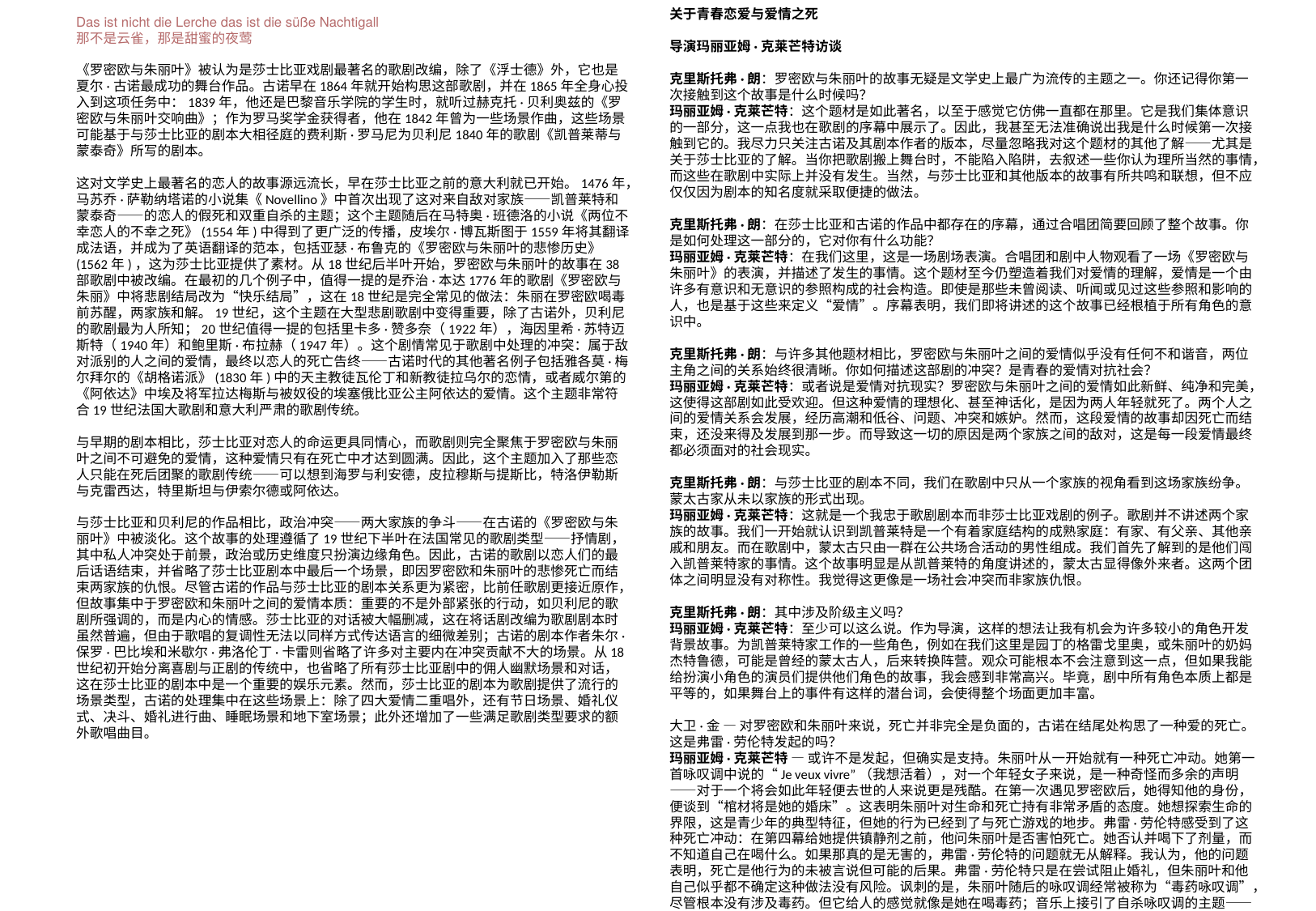

关于青春恋爱与爱情之死

导演玛丽亚姆·克莱芒特访谈

克里斯托弗·朗：罗密欧与朱丽叶的故事无疑是文学史上最广为流传的主题之一。你还记得你第一次接触到这个故事是什么时候吗？
玛丽亚姆·克莱芒特：这个题材是如此著名，以至于感觉它仿佛一直都在那里。它是我们集体意识的一部分，这一点我也在歌剧的序幕中展示了。因此，我甚至无法准确说出我是什么时候第一次接触到它的。我尽力只关注古诺及其剧本作者的版本，尽量忽略我对这个题材的其他了解——尤其是关于莎士比亚的了解。当你把歌剧搬上舞台时，不能陷入陷阱，去叙述一些你认为理所当然的事情，而这些在歌剧中实际上并没有发生。当然，与莎士比亚和其他版本的故事有所共鸣和联想，但不应仅仅因为剧本的知名度就采取便捷的做法。

克里斯托弗·朗：在莎士比亚和古诺的作品中都存在的序幕，通过合唱团简要回顾了整个故事。你是如何处理这一部分的，它对你有什么功能？
玛丽亚姆·克莱芒特：在我们这里，这是一场剧场表演。合唱团和剧中人物观看了一场《罗密欧与朱丽叶》的表演，并描述了发生的事情。这个题材至今仍塑造着我们对爱情的理解，爱情是一个由许多有意识和无意识的参照构成的社会构造。即使是那些未曾阅读、听闻或见过这些参照和影响的人，也是基于这些来定义“爱情”。序幕表明，我们即将讲述的这个故事已经根植于所有角色的意识中。

克里斯托弗·朗：与许多其他题材相比，罗密欧与朱丽叶之间的爱情似乎没有任何不和谐音，两位主角之间的关系始终很清晰。你如何描述这部剧的冲突？是青春的爱情对抗社会？
玛丽亚姆·克莱芒特：或者说是爱情对抗现实？罗密欧与朱丽叶之间的爱情如此新鲜、纯净和完美，这使得这部剧如此受欢迎。但这种爱情的理想化、甚至神话化，是因为两人年轻就死了。两个人之间的爱情关系会发展，经历高潮和低谷、问题、冲突和嫉妒。然而，这段爱情的故事却因死亡而结束，还没来得及发展到那一步。而导致这一切的原因是两个家族之间的敌对，这是每一段爱情最终都必须面对的社会现实。

克里斯托弗·朗：与莎士比亚的剧本不同，我们在歌剧中只从一个家族的视角看到这场家族纷争。蒙太古家从未以家族的形式出现。
玛丽亚姆·克莱芒特：这就是一个我忠于歌剧剧本而非莎士比亚戏剧的例子。歌剧并不讲述两个家族的故事。我们一开始就认识到凯普莱特是一个有着家庭结构的成熟家庭：有家、有父亲、其他亲戚和朋友。而在歌剧中，蒙太古只由一群在公共场合活动的男性组成。我们首先了解到的是他们闯入凯普莱特家的事情。这个故事明显是从凯普莱特的角度讲述的，蒙太古显得像外来者。这两个团体之间明显没有对称性。我觉得这更像是一场社会冲突而非家族仇恨。

克里斯托弗·朗：其中涉及阶级主义吗？
玛丽亚姆·克莱芒特：至少可以这么说。作为导演，这样的想法让我有机会为许多较小的角色开发背景故事。为凯普莱特家工作的一些角色，例如在我们这里是园丁的格雷戈里奥，或朱丽叶的奶妈杰特鲁德，可能是曾经的蒙太古人，后来转换阵营。观众可能根本不会注意到这一点，但如果我能给扮演小角色的演员们提供他们角色的故事，我会感到非常高兴。毕竟，剧中所有角色本质上都是平等的，如果舞台上的事件有这样的潜台词，会使得整个场面更加丰富。

大卫·金 — 对罗密欧和朱丽叶来说，死亡并非完全是负面的，古诺在结尾处构思了一种爱的死亡。这是弗雷·劳伦特发起的吗？
玛丽亚姆·克莱芒特 — 或许不是发起，但确实是支持。朱丽叶从一开始就有一种死亡冲动。她第一首咏叹调中说的“Je veux vivre”（我想活着），对一个年轻女子来说，是一种奇怪而多余的声明——对于一个将会如此年轻便去世的人来说更是残酷。在第一次遇见罗密欧后，她得知他的身份，便谈到“棺材将是她的婚床”。这表明朱丽叶对生命和死亡持有非常矛盾的态度。她想探索生命的界限，这是青少年的典型特征，但她的行为已经到了与死亡游戏的地步。弗雷·劳伦特感受到了这种死亡冲动：在第四幕给她提供镇静剂之前，他问朱丽叶是否害怕死亡。她否认并喝下了剂量，而不知道自己在喝什么。如果那真的是无害的，弗雷·劳伦特的问题就无从解释。我认为，他的问题表明，死亡是他行为的未被言说但可能的后果。弗雷·劳伦特只是在尝试阻止婚礼，但朱丽叶和他自己似乎都不确定这种做法没有风险。讽刺的是，朱丽叶随后的咏叹调经常被称为“毒药咏叹调”，尽管根本没有涉及毒药。但它给人的感觉就像是她在喝毒药；音乐上接引了自杀咏叹调的主题——庆祝爱与死。

Das ist nicht die Lerche das ist die süße Nachtigall
那不是云雀，那是甜蜜的夜莺

《罗密欧与朱丽叶》被认为是莎士比亚戏剧最著名的歌剧改编，除了《浮士德》外，它也是夏尔·古诺最成功的舞台作品。古诺早在1864年就开始构思这部歌剧，并在1865年全身心投入到这项任务中：1839年，他还是巴黎音乐学院的学生时，就听过赫克托·贝利奥兹的《罗密欧与朱丽叶交响曲》；作为罗马奖学金获得者，他在1842年曾为一些场景作曲，这些场景可能基于与莎士比亚的剧本大相径庭的费利斯·罗马尼为贝利尼1840年的歌剧《凯普莱蒂与蒙泰奇》所写的剧本。

这对文学史上最著名的恋人的故事源远流长，早在莎士比亚之前的意大利就已开始。1476年，马苏乔·萨勒纳塔诺的小说集《Novellino》中首次出现了这对来自敌对家族——凯普莱特和蒙泰奇——的恋人的假死和双重自杀的主题；这个主题随后在马特奥·班德洛的小说《两位不幸恋人的不幸之死》(1554年)中得到了更广泛的传播，皮埃尔·博瓦斯图于1559年将其翻译成法语，并成为了英语翻译的范本，包括亚瑟·布鲁克的《罗密欧与朱丽叶的悲惨历史》(1562年)，这为莎士比亚提供了素材。从18世纪后半叶开始，罗密欧与朱丽叶的故事在38部歌剧中被改编。在最初的几个例子中，值得一提的是乔治·本达1776年的歌剧《罗密欧与朱丽》中将悲剧结局改为“快乐结局”，这在18世纪是完全常见的做法：朱丽在罗密欧喝毒前苏醒，两家族和解。19世纪，这个主题在大型悲剧歌剧中变得重要，除了古诺外，贝利尼的歌剧最为人所知；20世纪值得一提的包括里卡多·赞多奈（1922年），海因里希·苏特迈斯特（1940年）和鲍里斯·布拉赫（1947年）。这个剧情常见于歌剧中处理的冲突：属于敌对派别的人之间的爱情，最终以恋人的死亡告终——古诺时代的其他著名例子包括雅各莫·梅尔拜尔的《胡格诺派》(1830年)中的天主教徒瓦伦丁和新教徒拉乌尔的恋情，或者威尔第的《阿依达》中埃及将军拉达梅斯与被奴役的埃塞俄比亚公主阿依达的爱情。这个主题非常符合19世纪法国大歌剧和意大利严肃的歌剧传统。

与早期的剧本相比，莎士比亚对恋人的命运更具同情心，而歌剧则完全聚焦于罗密欧与朱丽叶之间不可避免的爱情，这种爱情只有在死亡中才达到圆满。因此，这个主题加入了那些恋人只能在死后团聚的歌剧传统——可以想到海罗与利安德，皮拉穆斯与提斯比，特洛伊勒斯与克雷西达，特里斯坦与伊索尔德或阿依达。

与莎士比亚和贝利尼的作品相比，政治冲突——两大家族的争斗——在古诺的《罗密欧与朱丽叶》中被淡化。这个故事的处理遵循了19世纪下半叶在法国常见的歌剧类型——抒情剧，其中私人冲突处于前景，政治或历史维度只扮演边缘角色。因此，古诺的歌剧以恋人们的最后话语结束，并省略了莎士比亚剧本中最后一个场景，即因罗密欧和朱丽叶的悲惨死亡而结束两家族的仇恨。尽管古诺的作品与莎士比亚的剧本关系更为紧密，比前任歌剧更接近原作，但故事集中于罗密欧和朱丽叶之间的爱情本质：重要的不是外部紧张的行动，如贝利尼的歌剧所强调的，而是内心的情感。莎士比亚的对话被大幅删减，这在将话剧改编为歌剧剧本时虽然普遍，但由于歌唱的复调性无法以同样方式传达语言的细微差别；古诺的剧本作者朱尔·保罗·巴比埃和米歇尔·弗洛伦丁·卡雷则省略了许多对主要内在冲突贡献不大的场景。从18世纪初开始分离喜剧与正剧的传统中，也省略了所有莎士比亚剧中的佣人幽默场景和对话，这在莎士比亚的剧本中是一个重要的娱乐元素。然而，莎士比亚的剧本为歌剧提供了流行的场景类型，古诺的处理集中在这些场景上：除了四大爱情二重唱外，还有节日场景、婚礼仪式、决斗、婚礼进行曲、睡眠场景和地下室场景；此外还增加了一些满足歌剧类型要求的额外歌唱曲目。